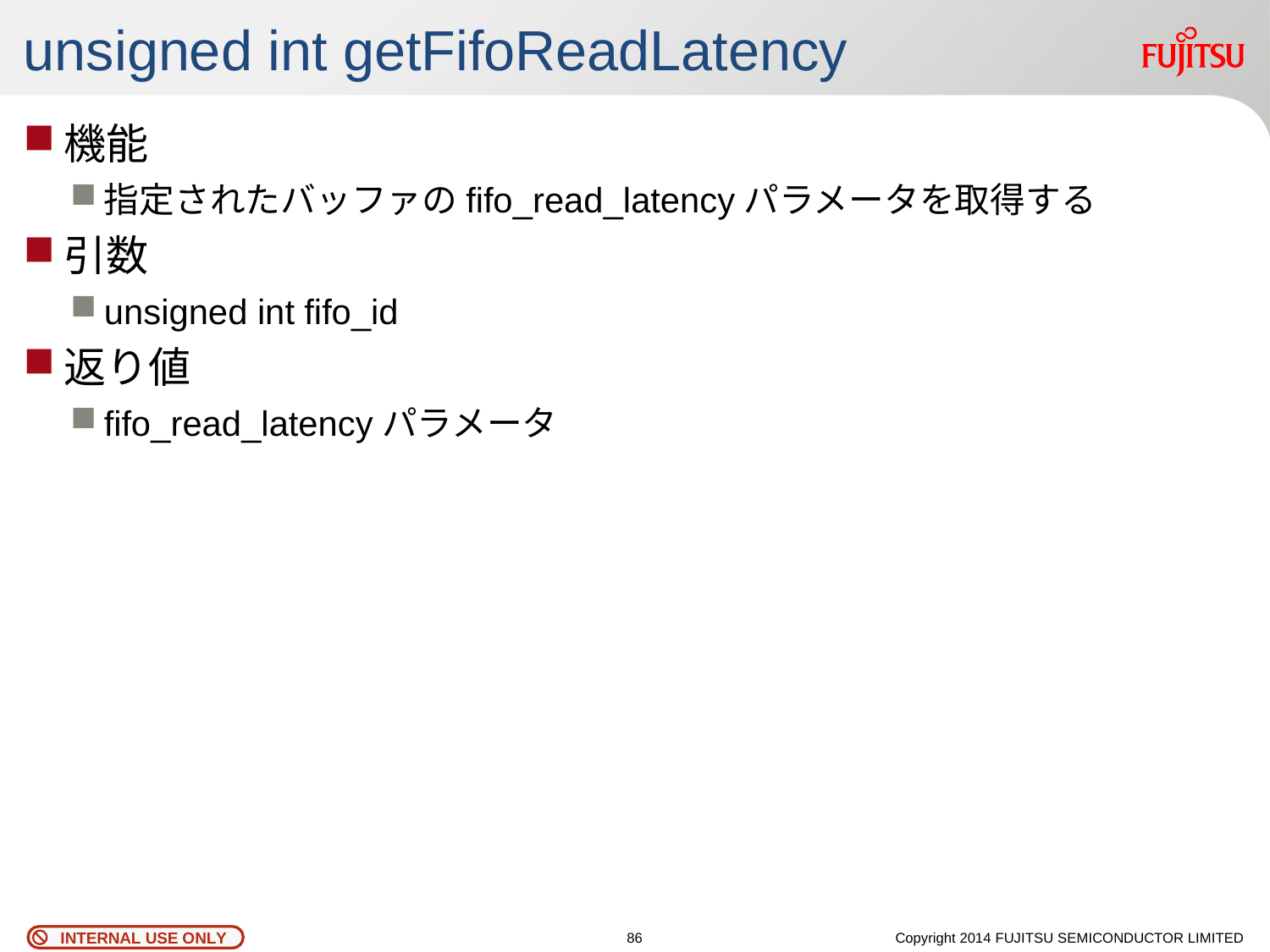

# unsigned int getFifoReadLatency
機能
指定されたバッファのfifo_read_latencyパラメータを取得する
引数
unsigned int fifo_id
返り値
fifo_read_latencyパラメータ

86
Copyright 2014 FUJITSU SEMICONDUCTOR LIMITED